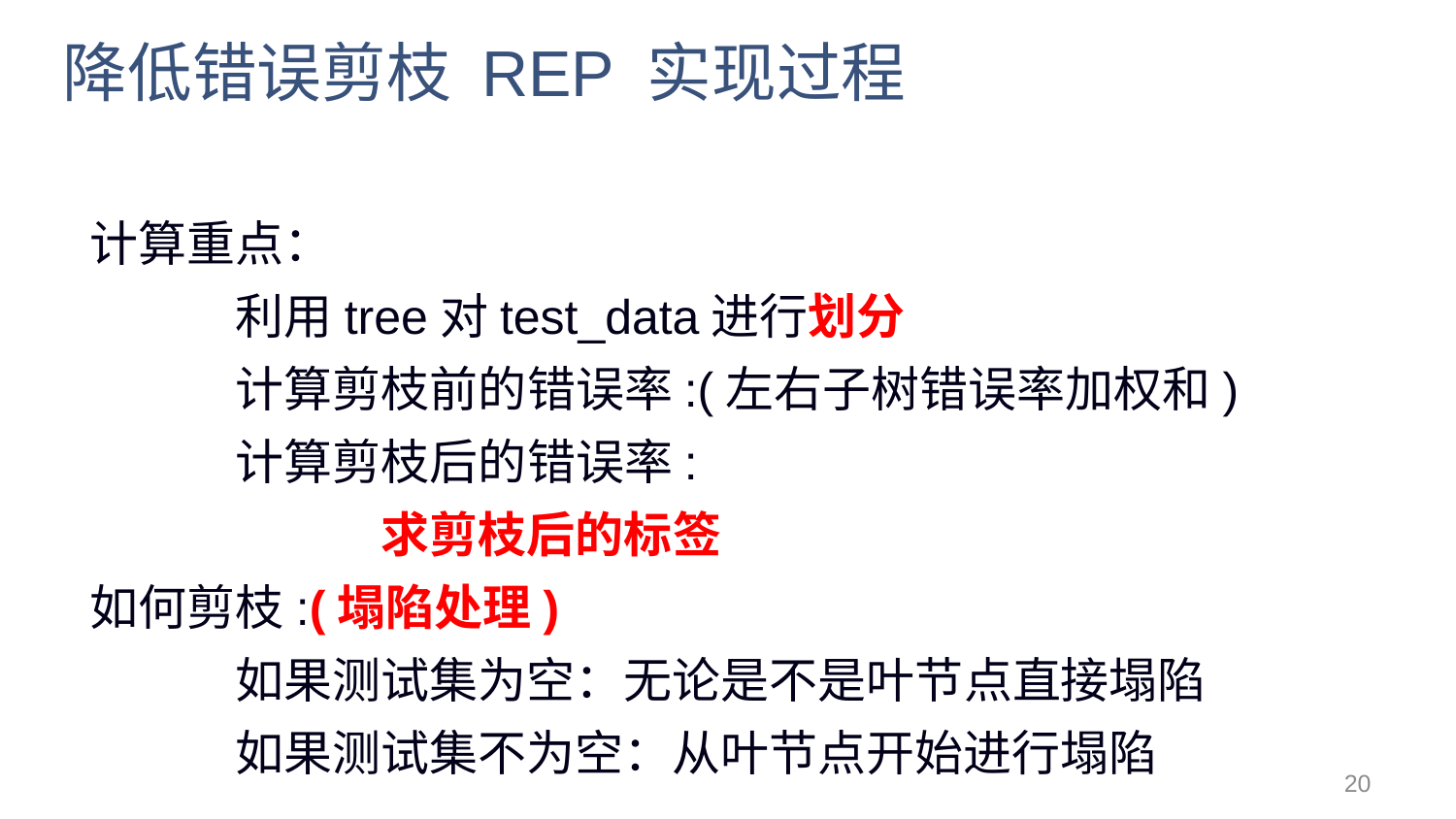

# 降低错误剪枝 REP 实现过程
计算重点：
	利用tree对test_data进行划分
	计算剪枝前的错误率:(左右子树错误率加权和)
	计算剪枝后的错误率:
		求剪枝后的标签
如何剪枝:(塌陷处理)
	如果测试集为空：无论是不是叶节点直接塌陷
	如果测试集不为空：从叶节点开始进行塌陷